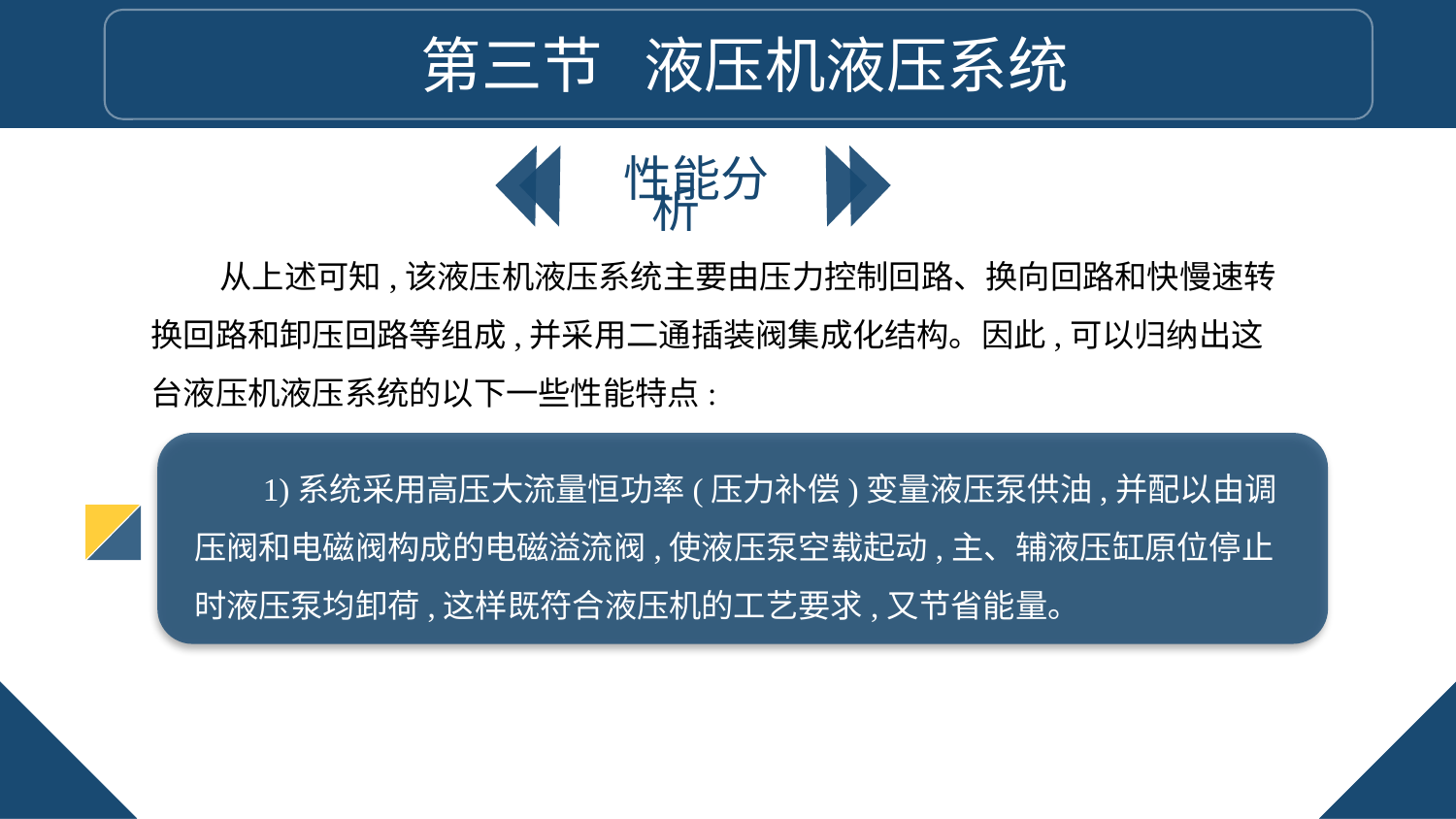

第三节   液压机液压系统

性能分析
从上述可知,该液压机液压系统主要由压力控制回路、换向回路和快慢速转换回路和卸压回路等组成,并采用二通插装阀集成化结构。因此,可以归纳出这台液压机液压系统的以下一些性能特点:

1)系统采用高压大流量恒功率(压力补偿)变量液压泵供油,并配以由调压阀和电磁阀构成的电磁溢流阀,使液压泵空载起动,主、辅液压缸原位停止时液压泵均卸荷,这样既符合液压机的工艺要求,又节省能量。